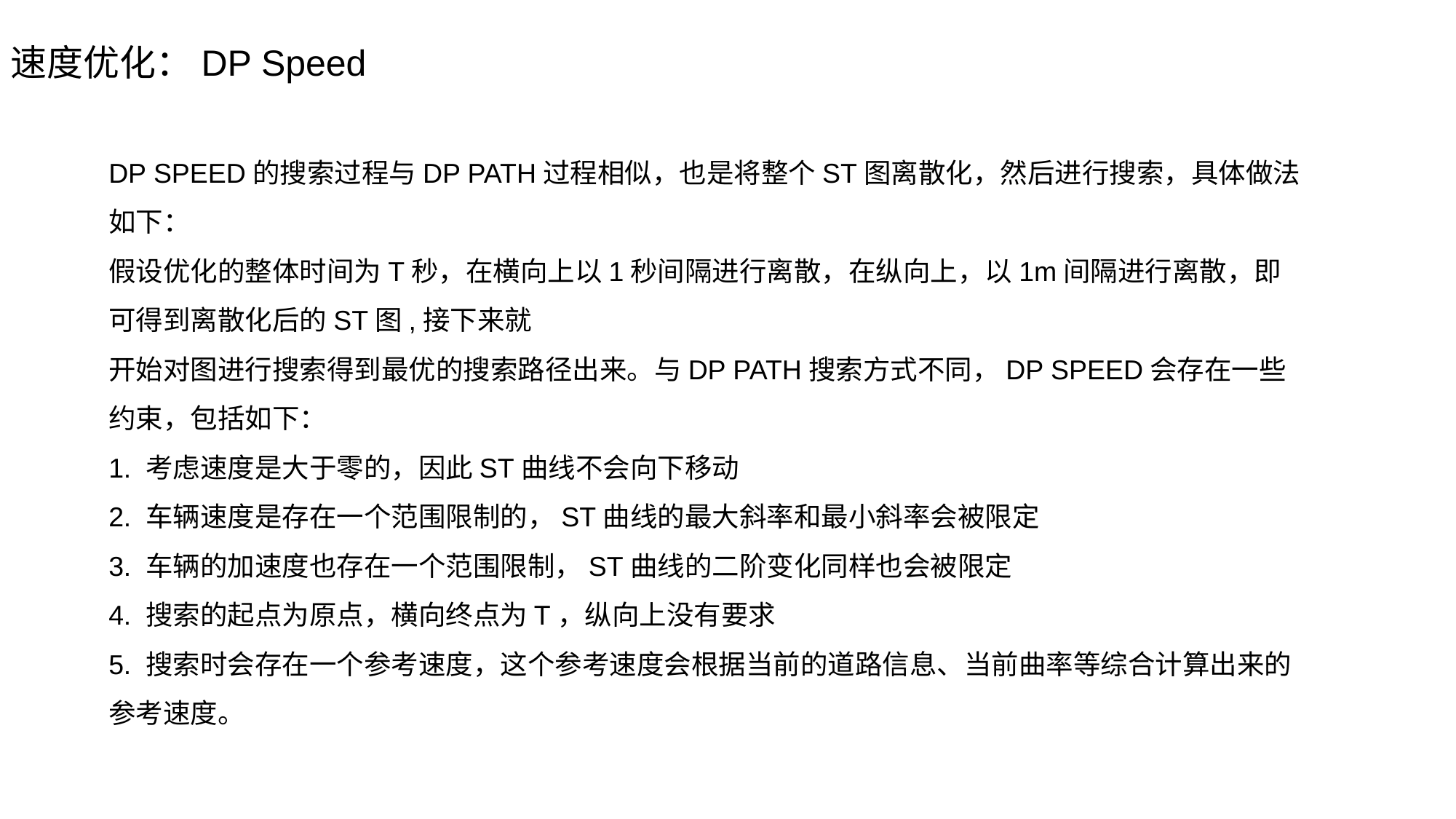

速度优化：DP Speed
DP SPEED的搜索过程与DP PATH过程相似，也是将整个ST图离散化，然后进⾏搜索，具体做法如下：
假设优化的整体时间为T秒，在横向上以1秒间隔进⾏离散，在纵向上，以1m间隔进⾏离散，即可得到离散化后的ST图,接下来就
开始对图进⾏搜索得到最优的搜索路径出来。与DP PATH搜索⽅式不同，DP SPEED会存在⼀些约束，包括如下：
1. 考虑速度是⼤于零的，因此ST曲线不会向下移动
2. ⻋辆速度是存在⼀个范围限制的，ST曲线的最⼤斜率和最⼩斜率会被限定
3. ⻋辆的加速度也存在⼀个范围限制，ST曲线的⼆阶变化同样也会被限定
4. 搜索的起点为原点，横向终点为T，纵向上没有要求
5. 搜索时会存在⼀个参考速度，这个参考速度会根据当前的道路信息、当前曲率等综合计算出来的参考速度。